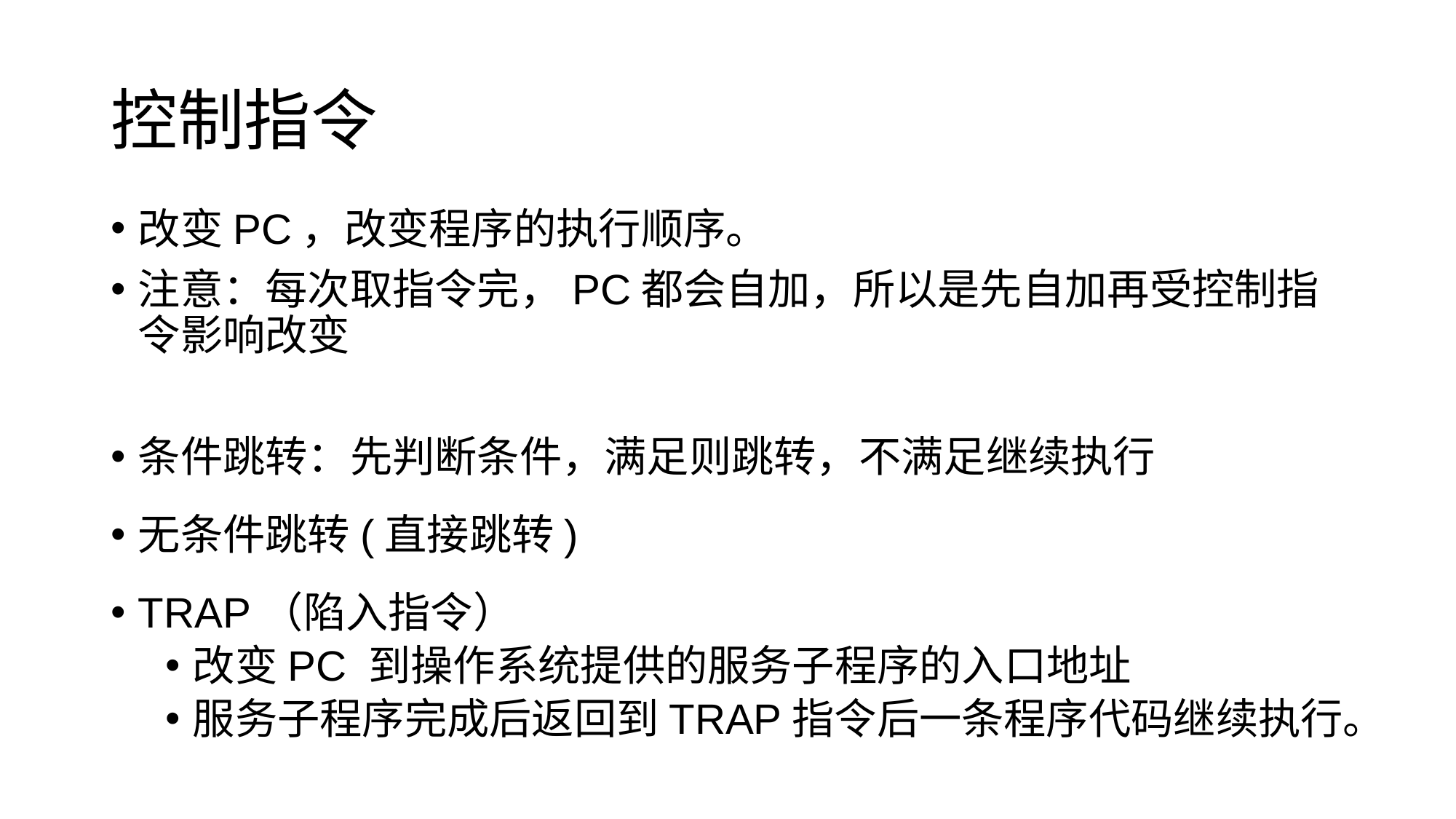

# 控制指令
改变PC，改变程序的执行顺序。
注意：每次取指令完，PC都会自加，所以是先自加再受控制指令影响改变

条件跳转：先判断条件，满足则跳转，不满足继续执行
无条件跳转(直接跳转)
TRAP（陷入指令）
改变PC 到操作系统提供的服务子程序的入口地址
服务子程序完成后返回到TRAP指令后一条程序代码继续执行。